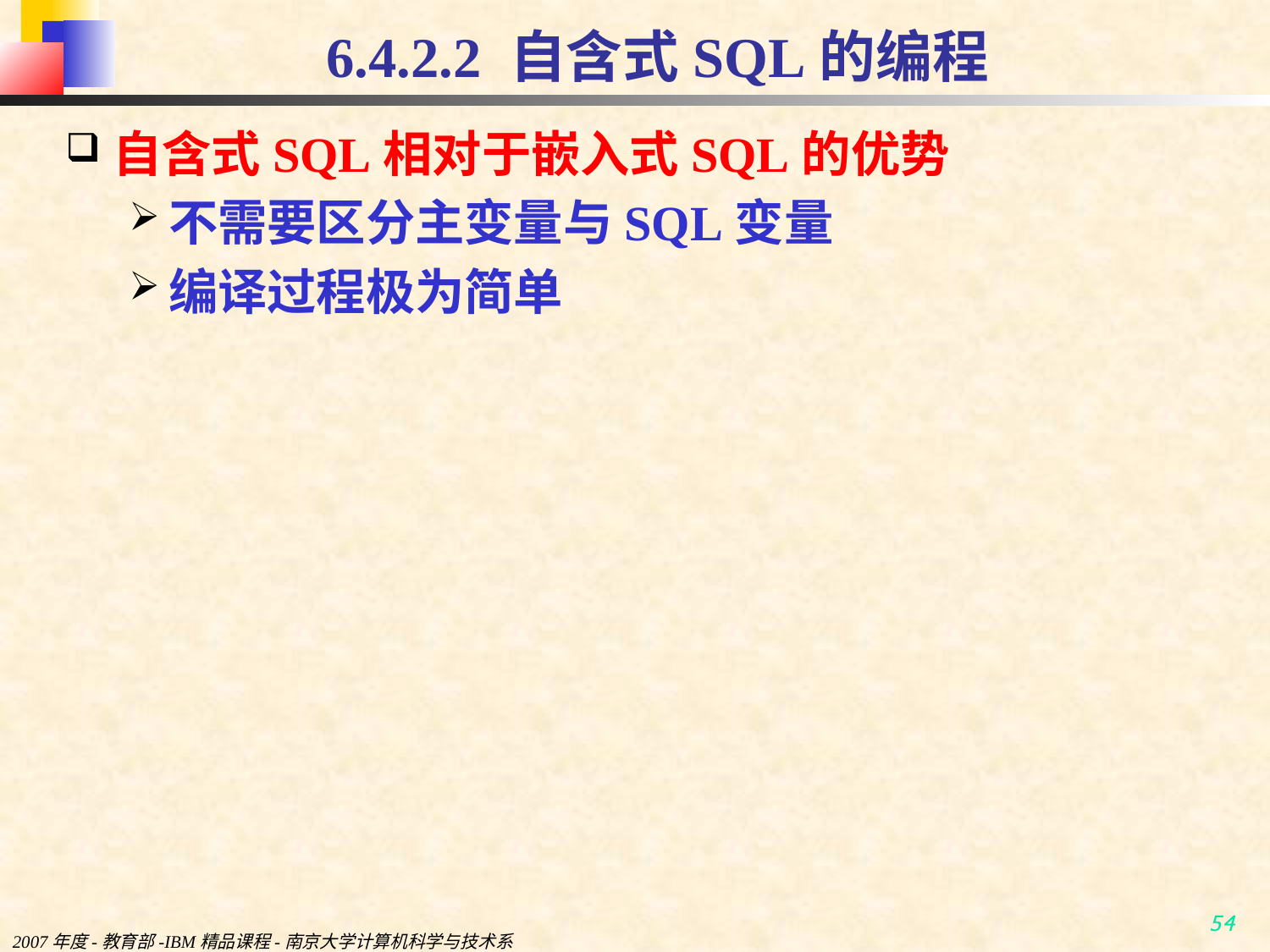

# 6.4.2.2 自含式SQL的编程
自含式SQL相对于嵌入式SQL的优势
不需要区分主变量与SQL变量
编译过程极为简单
54
2007年度-教育部-IBM精品课程-南京大学计算机科学与技术系